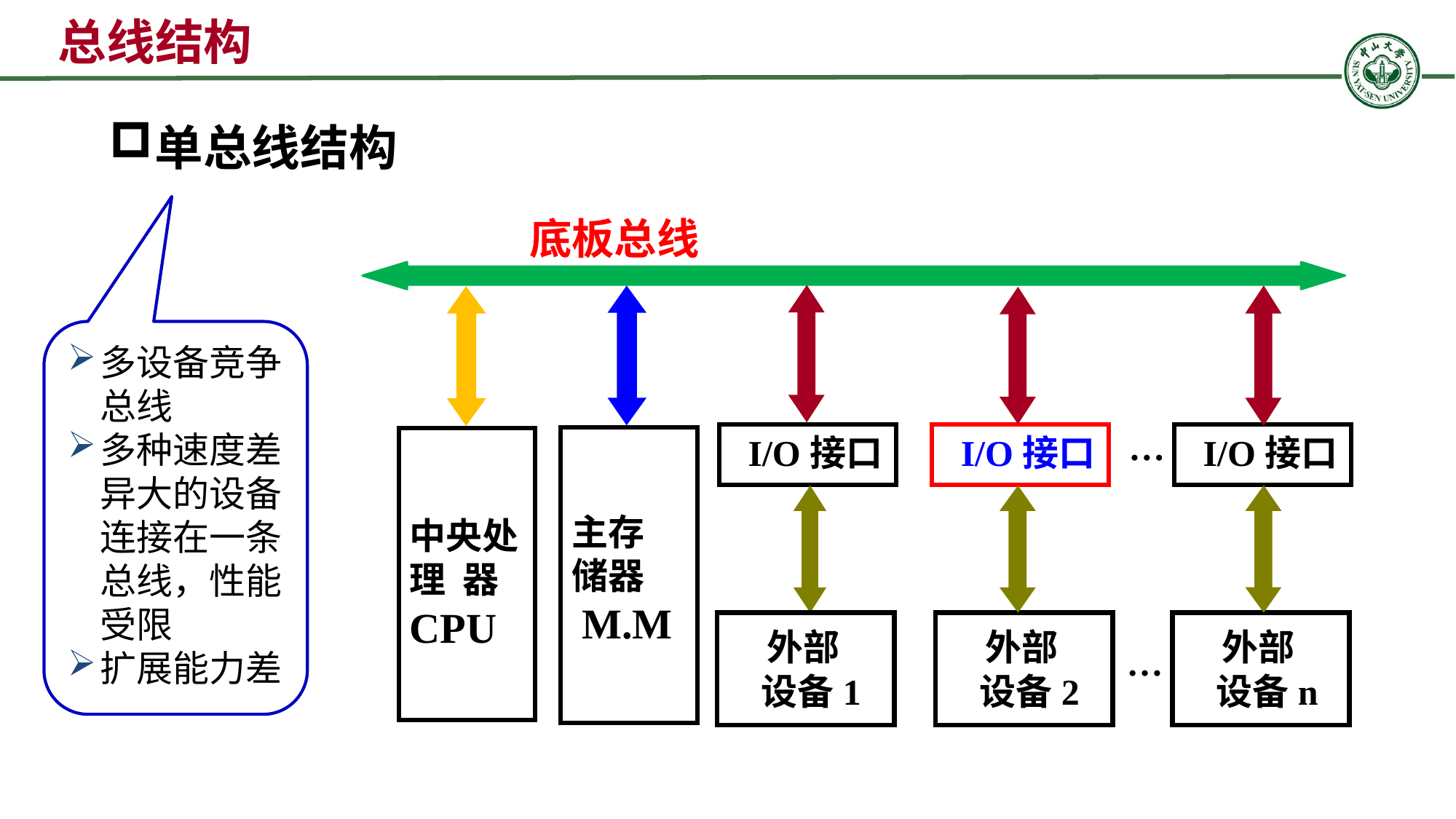

总线结构
单总线结构
底板总线

  I/O接口
  I/O接口
…
  I/O接口

主存
储器
 M.M

中央处理  器 CPU

   外部
   设备1
   外部
   设备2
   外部
   设备n
…
多设备竞争总线
多种速度差异大的设备连接在一条总线，性能受限
扩展能力差